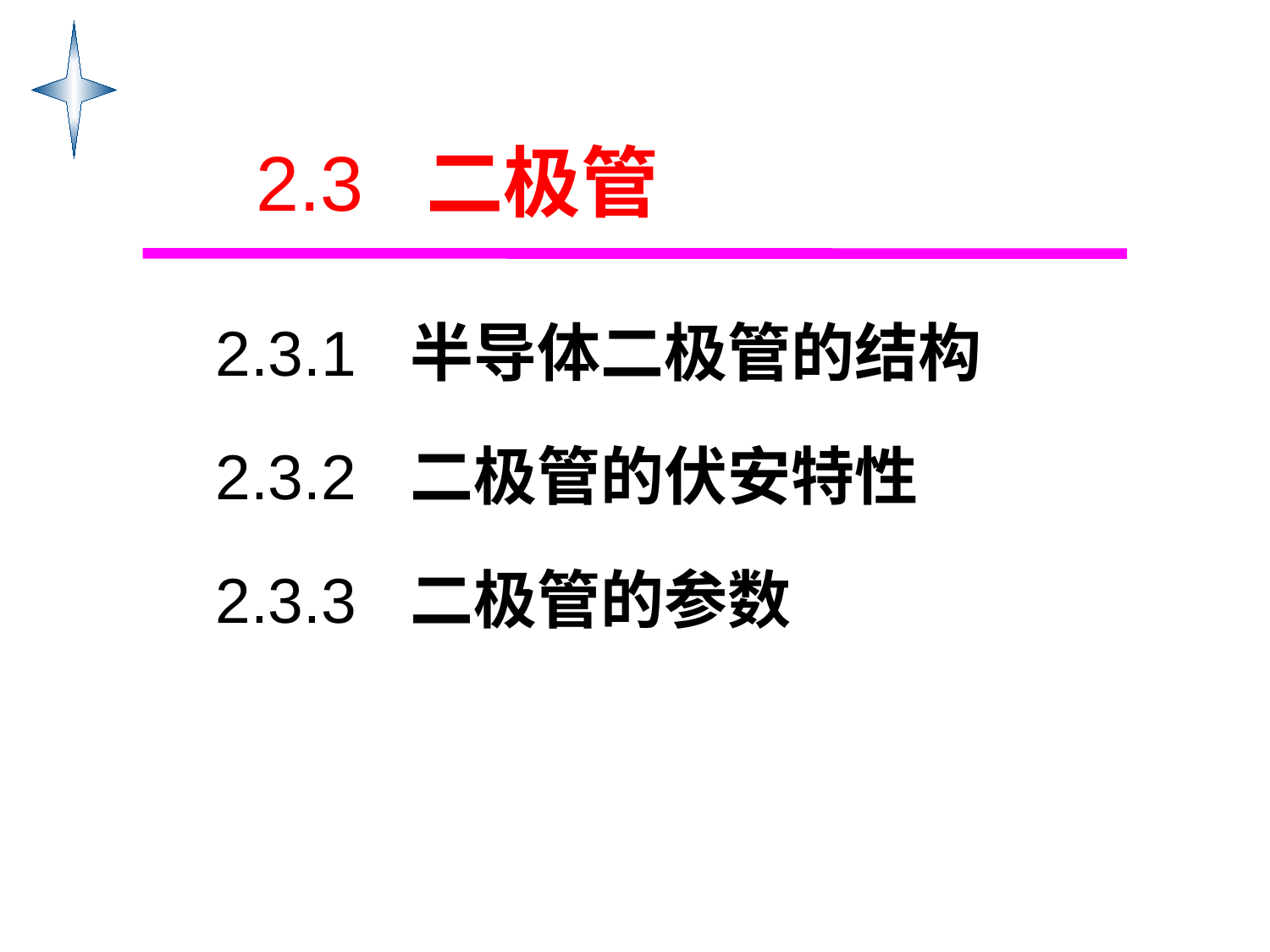

2.3  二极管

 2.3.1 半导体二极管的结构
 2.3.2 二极管的伏安特性
 2.3.3 二极管的参数